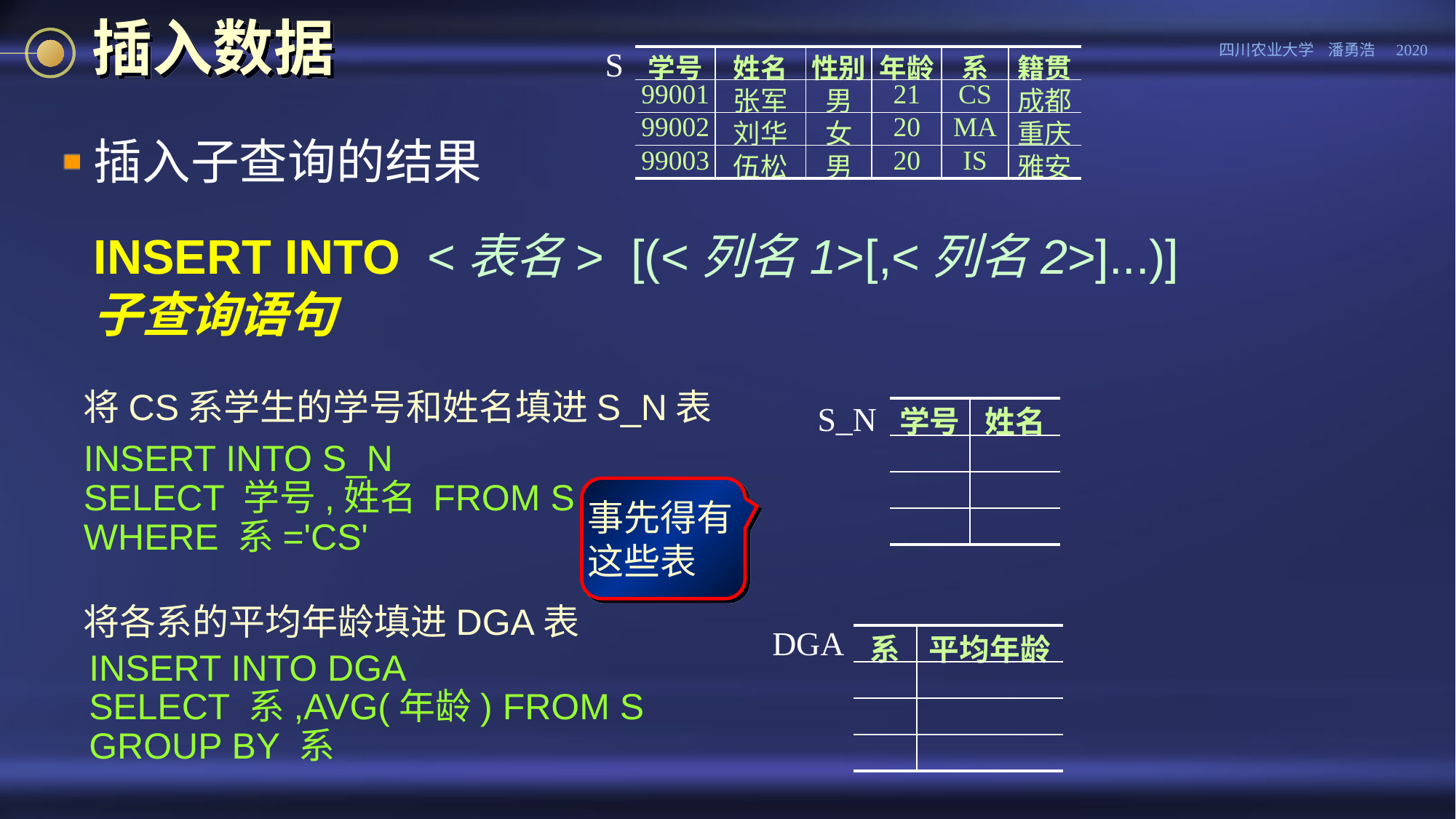

# 插入数据
S
| 学号 | 姓名 | 性别 | 年龄 | 系 | 籍贯 |
| --- | --- | --- | --- | --- | --- |
| 99001 | 张军 | 男 | 21 | CS | 成都 |
| 99002 | 刘华 | 女 | 20 | MA | 重庆 |
| 99003 | 伍松 | 男 | 20 | IS | 雅安 |
插入子查询的结果
	INSERT INTO  <表名>  [(<列名1>[,<列名2>]...)]
	子查询语句
将CS系学生的学号和姓名填进S_N表
S_N
| 学号 | 姓名 |
| --- | --- |
|  |  |
|  |  |
|  |  |
INSERT INTO S_N
SELECT 学号,姓名 FROM S
WHERE 系='CS'
事先得有这些表
将各系的平均年龄填进DGA表
DGA
| 系 | 平均年龄 |
| --- | --- |
|  |  |
|  |  |
|  |  |
INSERT INTO DGA
SELECT 系,AVG(年龄) FROM S
GROUP BY 系